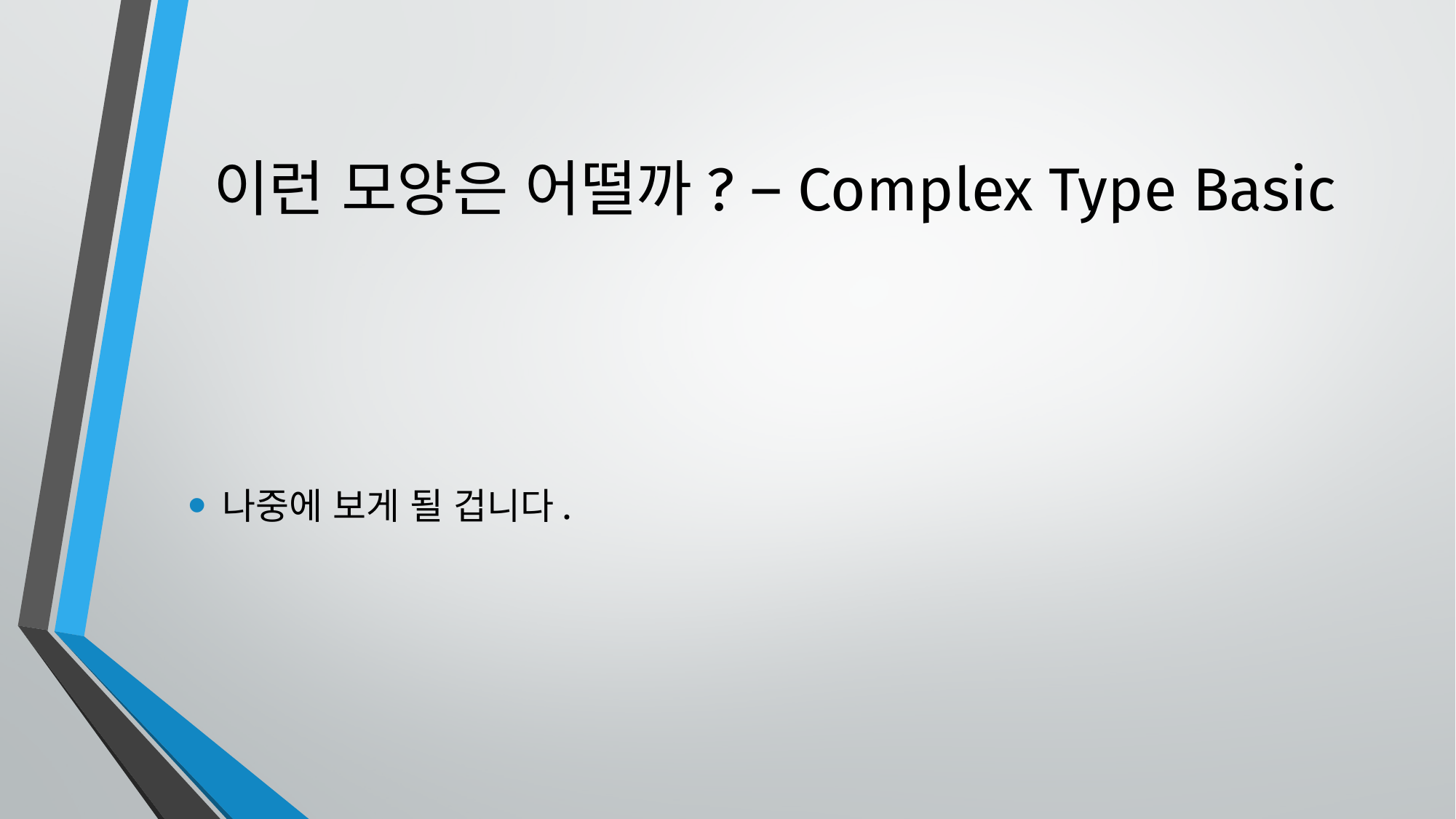

# 이런 모양은 어떨까? – Complex Type Basic
나중에 보게 될 겁니다.